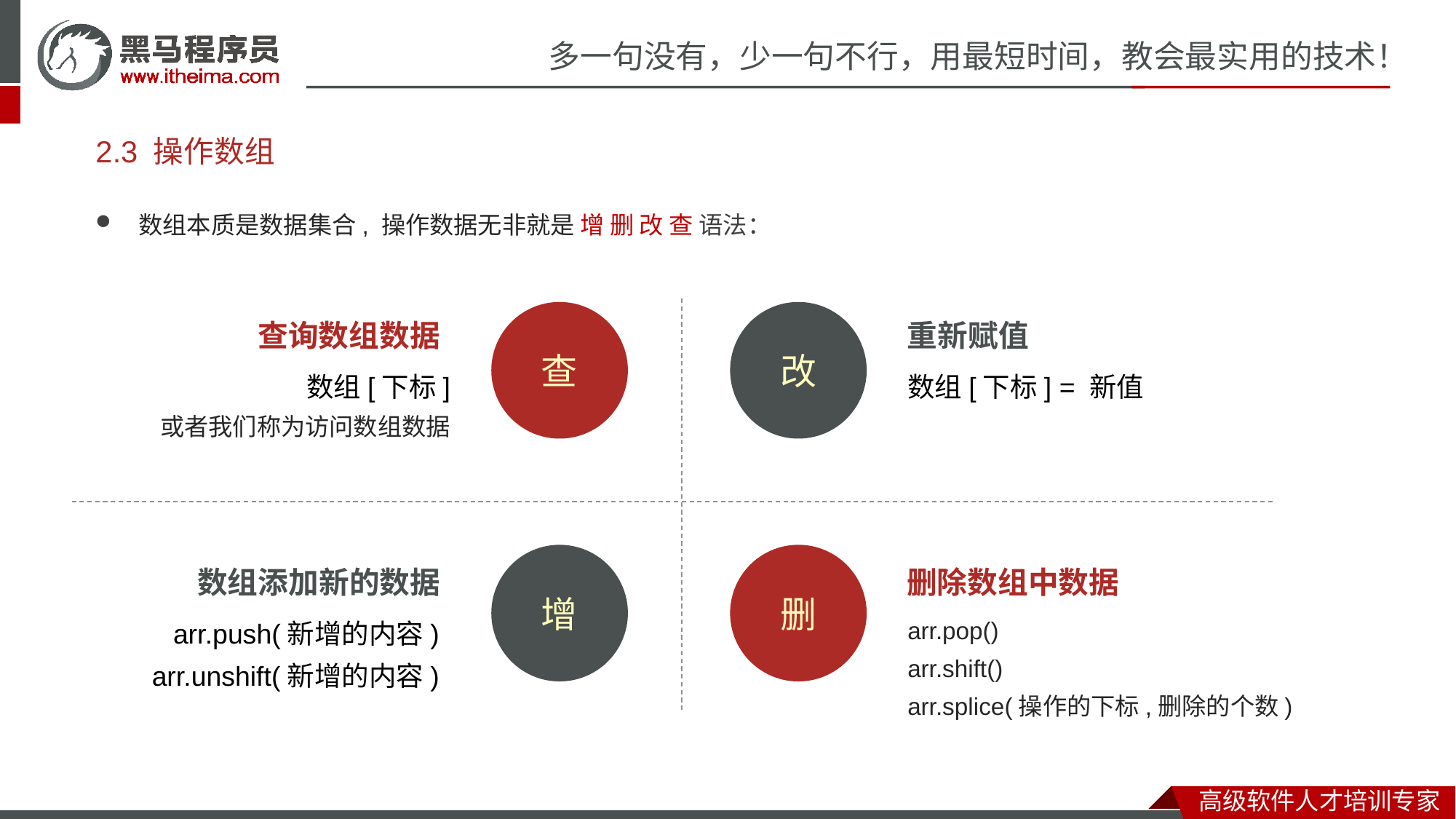

# 2.3 操作数组
数组本质是数据集合, 操作数据无非就是 增 删 改 查 语法：
查询数组数据
重新赋值
查
改
数组[下标]
或者我们称为访问数组数据
数组[下标] = 新值
数组添加新的数据
增
删
删除数组中数据
arr.push(新增的内容)
arr.unshift(新增的内容)
arr.pop()
arr.shift()
arr.splice(操作的下标,删除的个数)